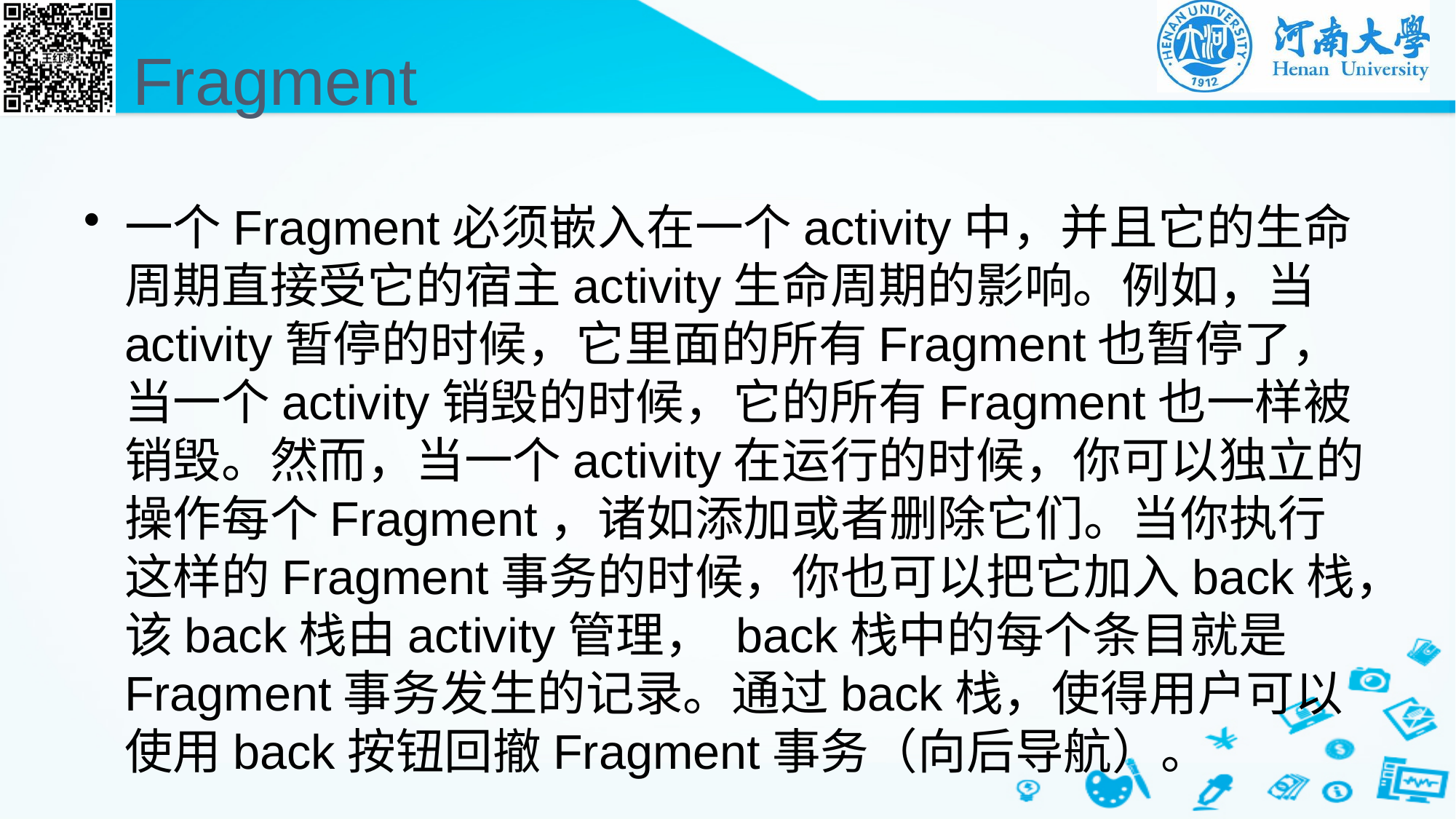

# Fragment
一个Fragment必须嵌入在一个activity中，并且它的生命周期直接受它的宿主activity生命周期的影响。例如，当activity暂停的时候，它里面的所有Fragment也暂停了，当一个activity销毁的时候，它的所有Fragment也一样被销毁。然而，当一个activity在运行的时候，你可以独立的操作每个Fragment，诸如添加或者删除它们。当你执行这样的Fragment事务的时候，你也可以把它加入back栈，该back栈由activity管理， back栈中的每个条目就是Fragment事务发生的记录。通过back栈，使得用户可以使用back按钮回撤Fragment事务（向后导航）。